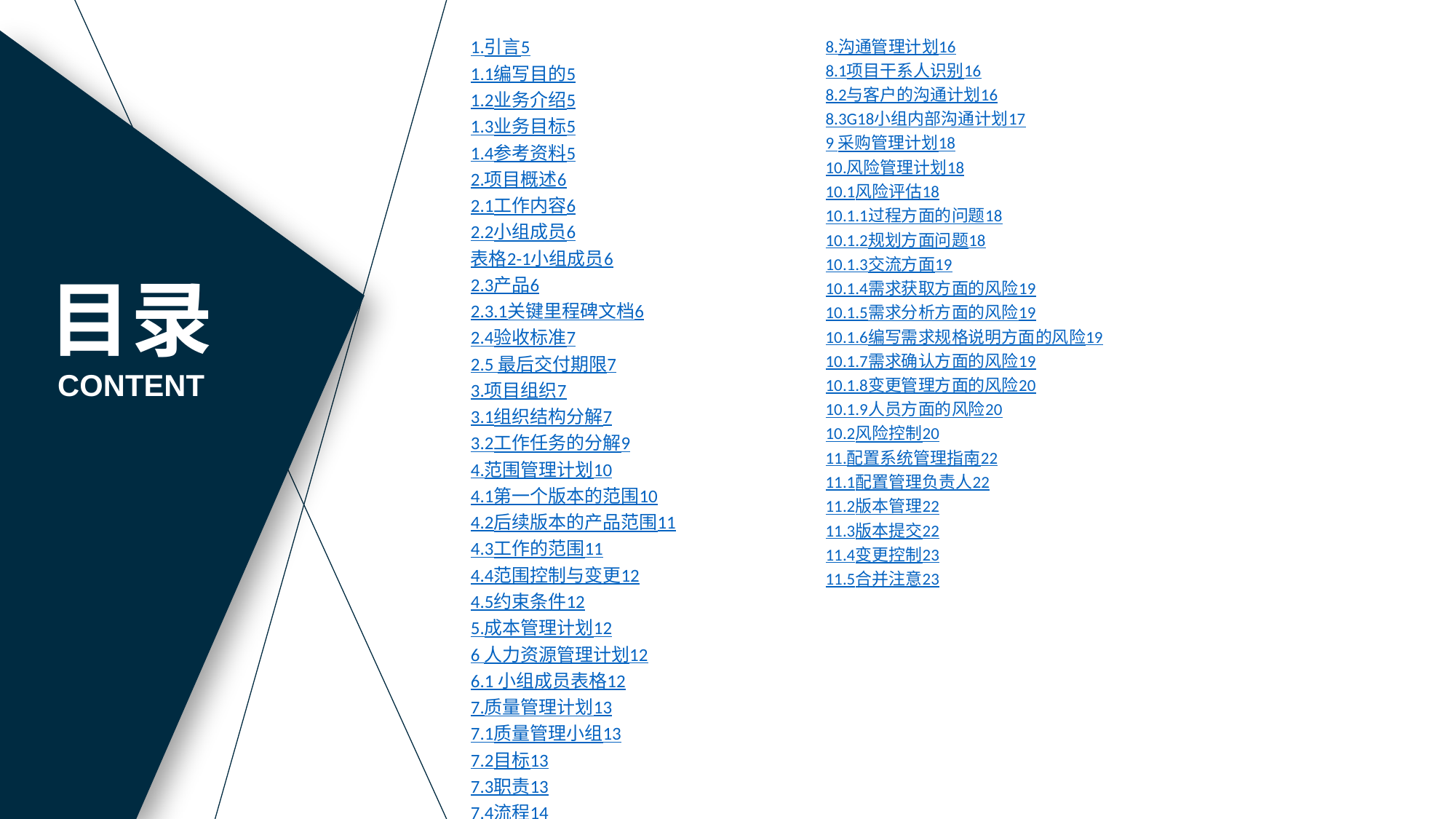

1.引言	5
1.1编写目的	5
1.2业务介绍	5
1.3业务目标	5
1.4参考资料	5
2.项目概述	6
2.1工作内容	6
2.2小组成员	6
表格2-1小组成员	6
2.3产品	6
2.3.1关键里程碑文档	6
2.4验收标准	7
2.5 最后交付期限	7
3.项目组织	7
3.1组织结构分解	7
3.2工作任务的分解	9
4.范围管理计划	10
4.1第一个版本的范围	10
4.2后续版本的产品范围	11
4.3工作的范围	11
4.4范围控制与变更	12
4.5约束条件	12
5.成本管理计划	12
6 人力资源管理计划	12
6.1 小组成员表格	12
7.质量管理计划	13
7.1质量管理小组	13
7.2目标	13
7.3职责	13
7.4流程	14
7.5分工	14
7.6质量指标	14
7.7文档质量准则	14
7.8评审管理	15
8.沟通管理计划	16
8.1项目干系人识别	16
8.2与客户的沟通计划	16
8.3G18小组内部沟通计划	17
9 采购管理计划	18
10.风险管理计划	18
10.1风险评估	18
10.1.1过程方面的问题	18
10.1.2规划方面问题	18
10.1.3交流方面	19
10.1.4需求获取方面的风险	19
10.1.5需求分析方面的风险	19
10.1.6编写需求规格说明方面的风险	19
10.1.7需求确认方面的风险	19
10.1.8变更管理方面的风险	20
10.1.9人员方面的风险	20
10.2风险控制	20
11.配置系统管理指南	22
11.1配置管理负责人	22
11.2版本管理	22
11.3版本提交	22
11.4变更控制	23
11.5合并注意	23
目录
CONTENT